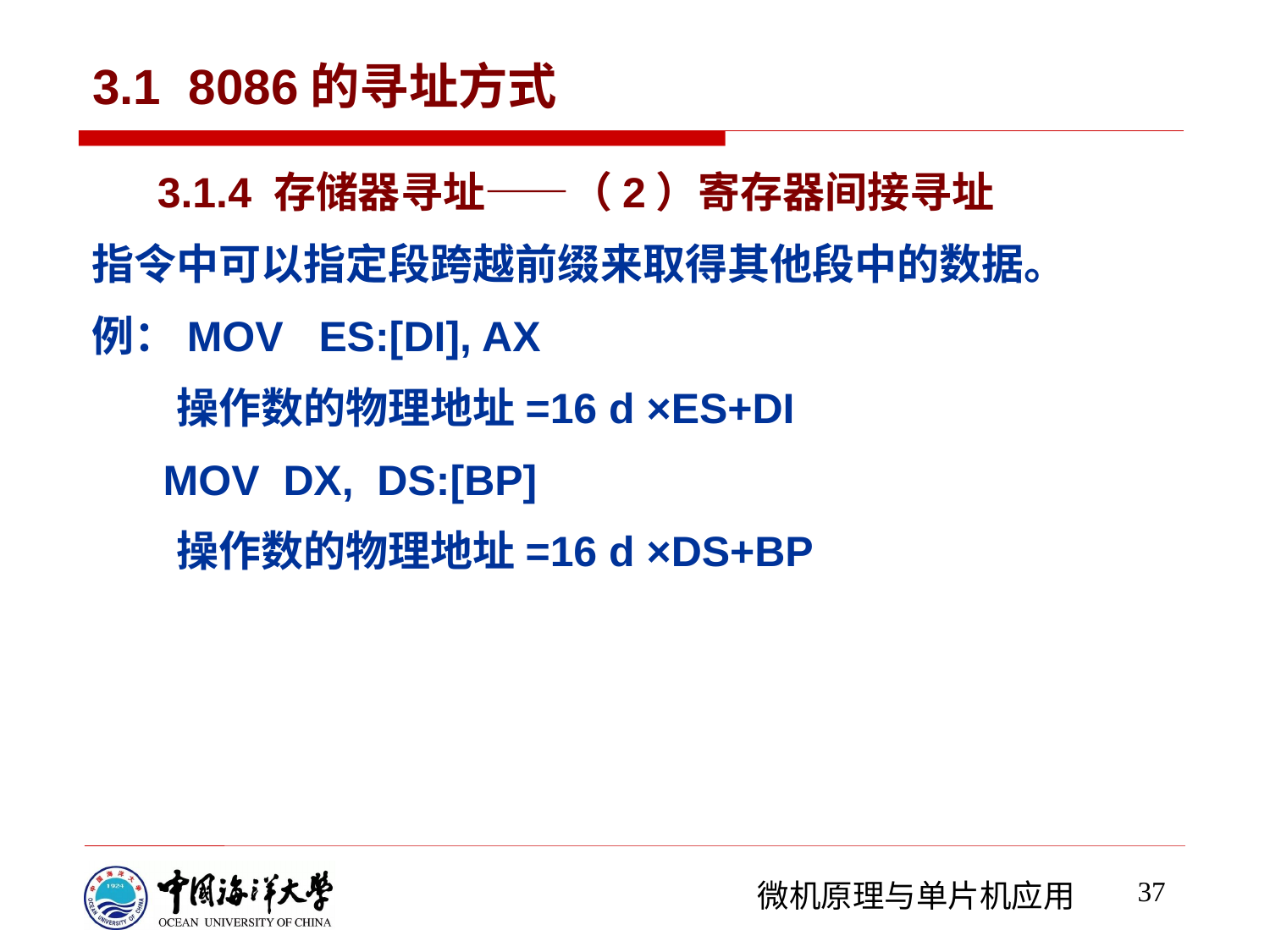

# 3.1  8086的寻址方式
3.1.4 存储器寻址——（2）寄存器间接寻址
指令中可以指定段跨越前缀来取得其他段中的数据。
例：MOV   ES:[DI], AX
	操作数的物理地址=16 d ×ES+DI
      MOV  DX,  DS:[BP]
	操作数的物理地址=16 d ×DS+BP

37